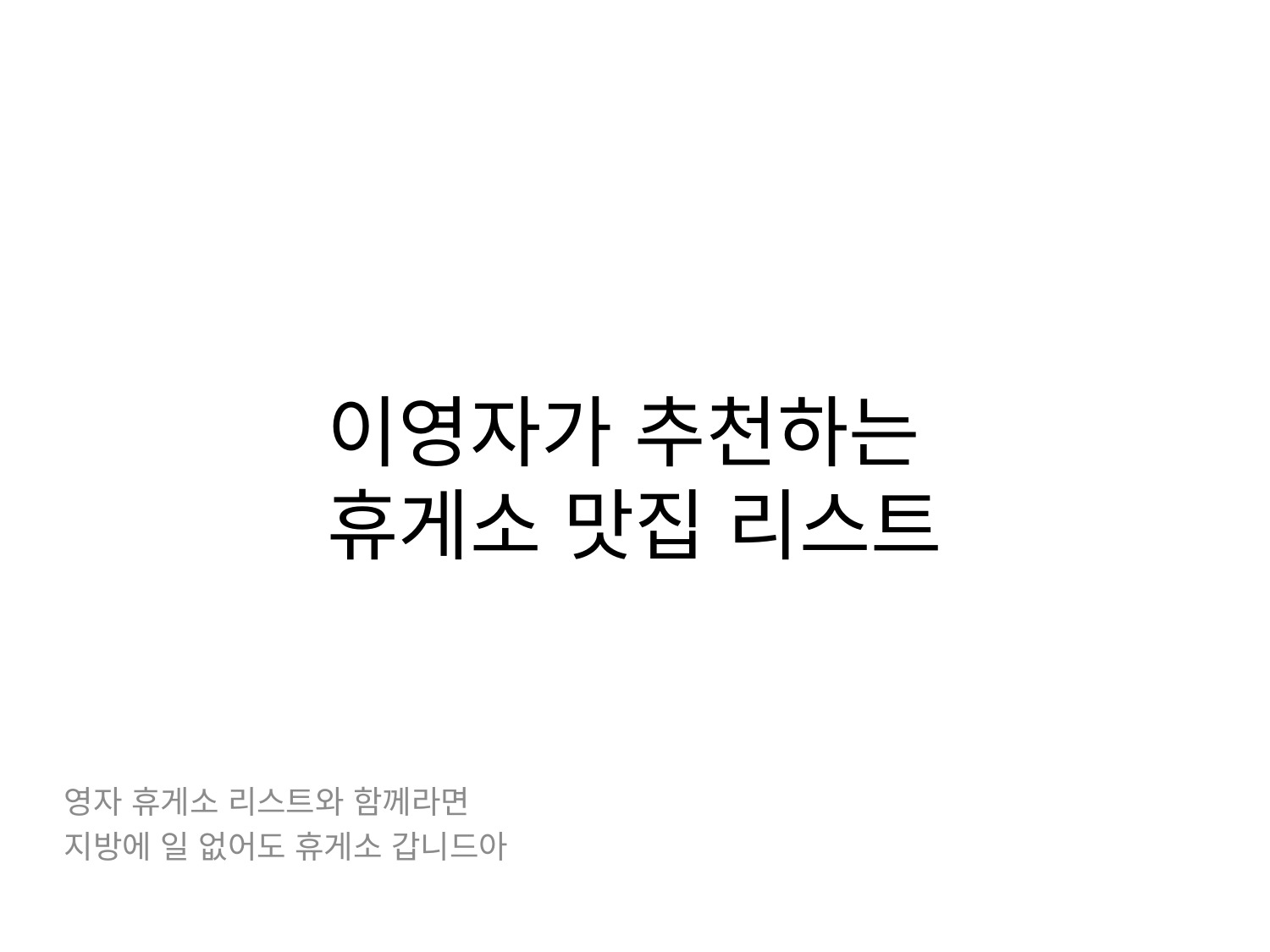

# 이영자가 추천하는 휴게소 맛집 리스트
 영자 휴게소 리스트와 함께라면
 지방에 일 없어도 휴게소 갑니드아